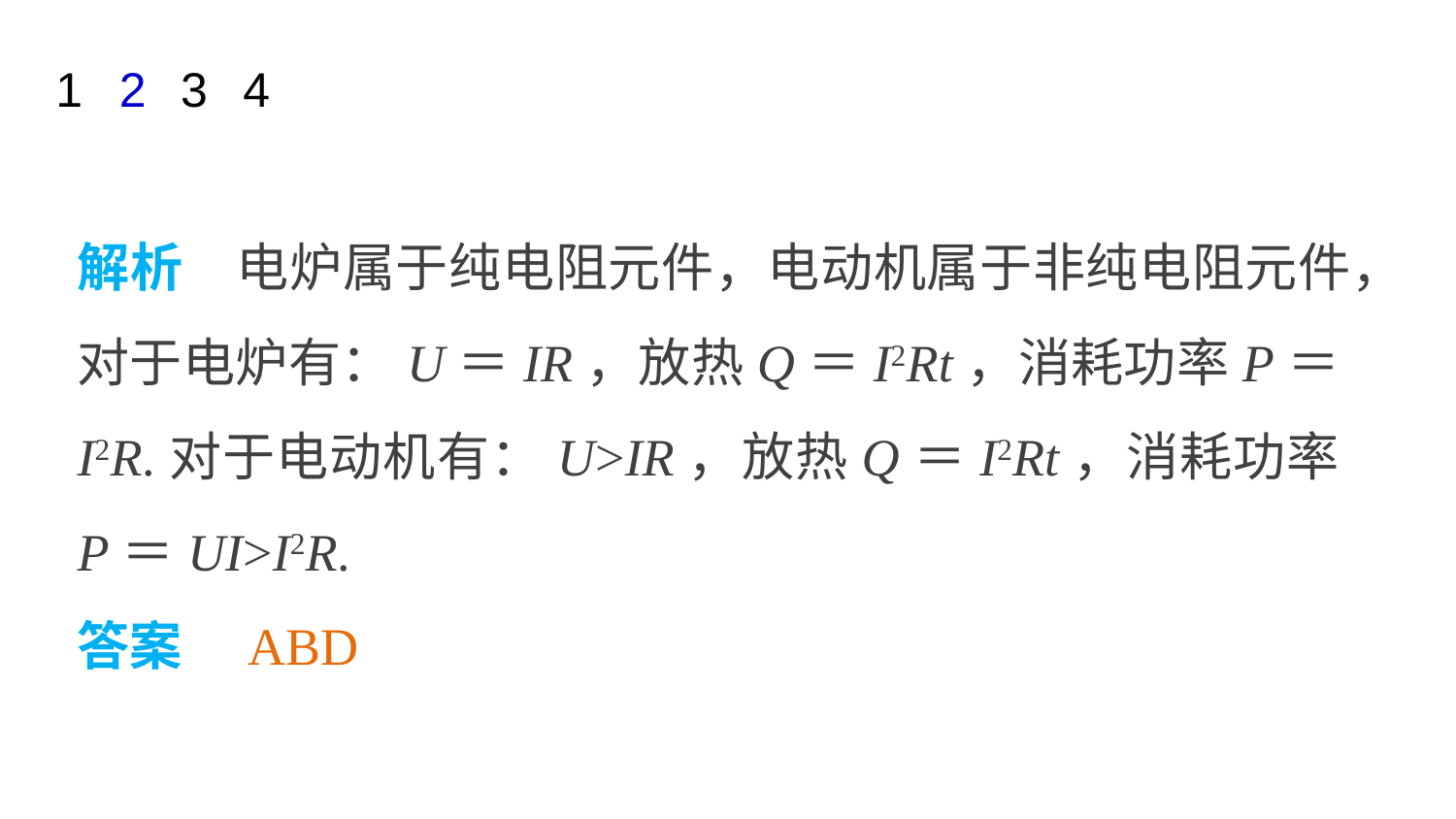

1
2
3
4
解析　电炉属于纯电阻元件，电动机属于非纯电阻元件，对于电炉有：U＝IR，放热Q＝I2Rt，消耗功率P＝I2R.对于电动机有：U>IR，放热Q＝I2Rt，消耗功率P＝UI>I2R.
答案　ABD